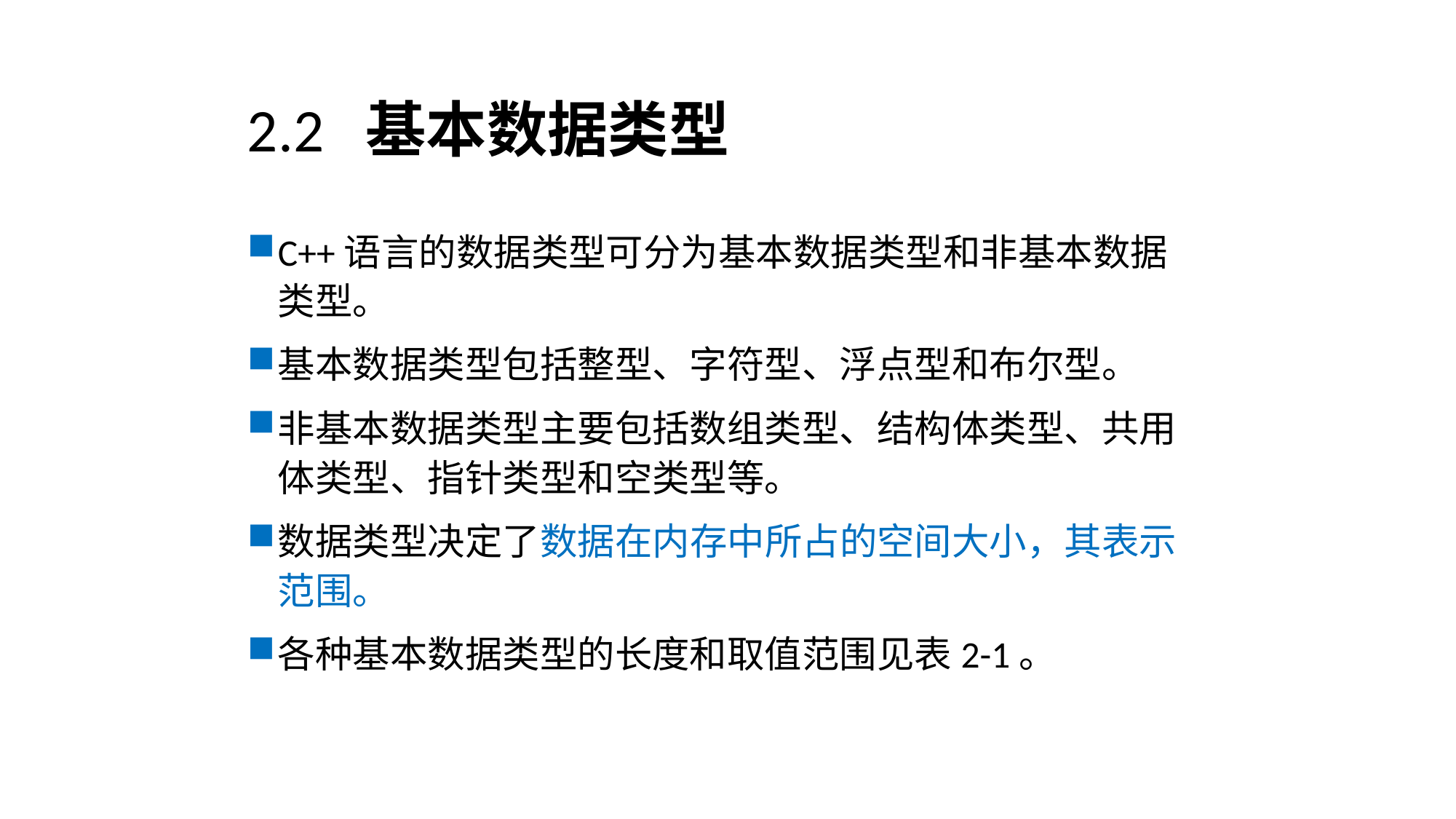

# 2.2  基本数据类型
C++语言的数据类型可分为基本数据类型和非基本数据类型。
基本数据类型包括整型、字符型、浮点型和布尔型。
非基本数据类型主要包括数组类型、结构体类型、共用体类型、指针类型和空类型等。
数据类型决定了数据在内存中所占的空间大小，其表示范围。
各种基本数据类型的长度和取值范围见表2-1。